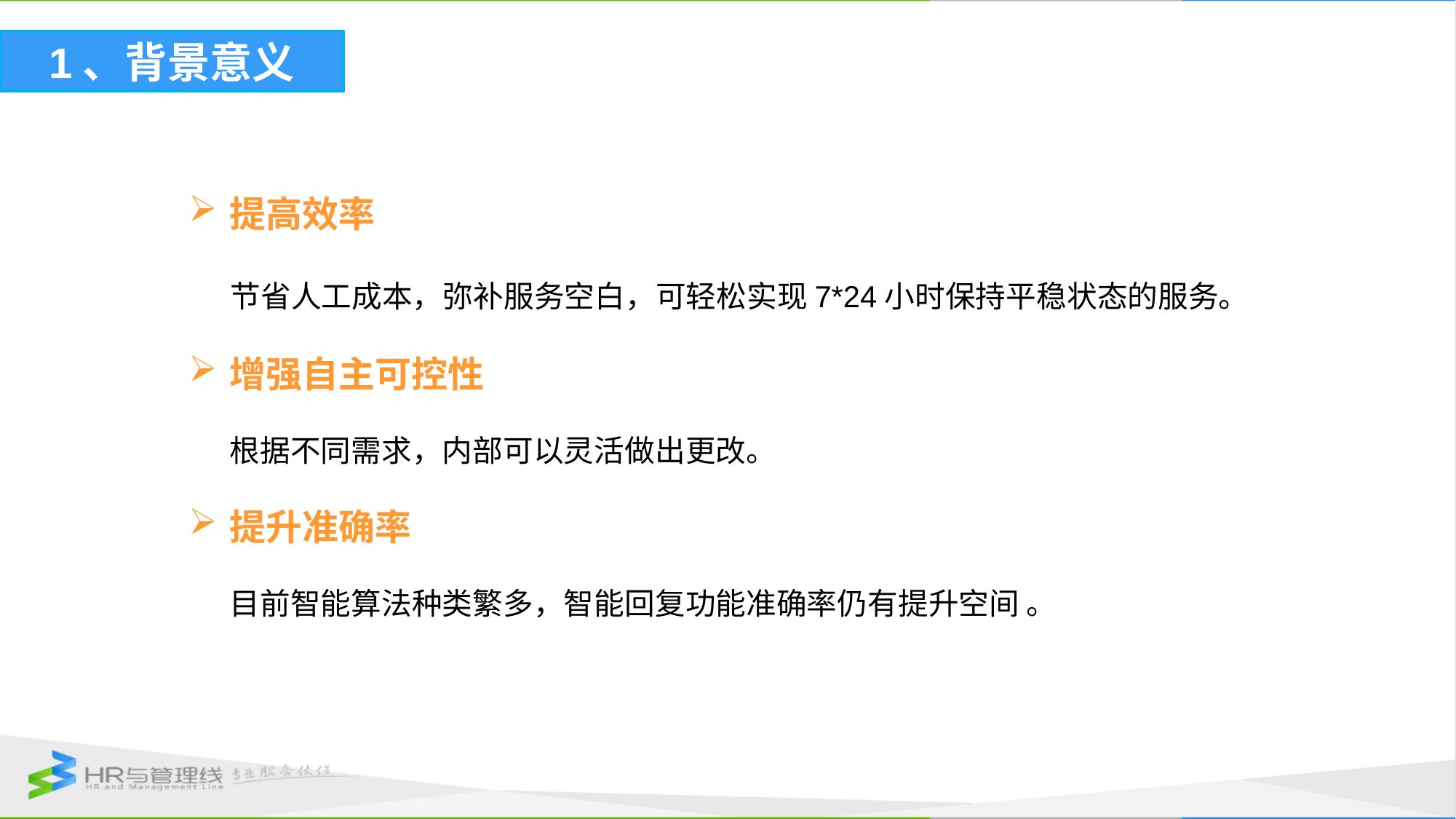

1、背景意义
提高效率
    节省人工成本，弥补服务空白，可轻松实现7*24小时保持平稳状态的服务。
增强自主可控性
     根据不同需求，内部可以灵活做出更改。
提升准确率
     目前智能算法种类繁多，智能回复功能准确率仍有提升空间 。